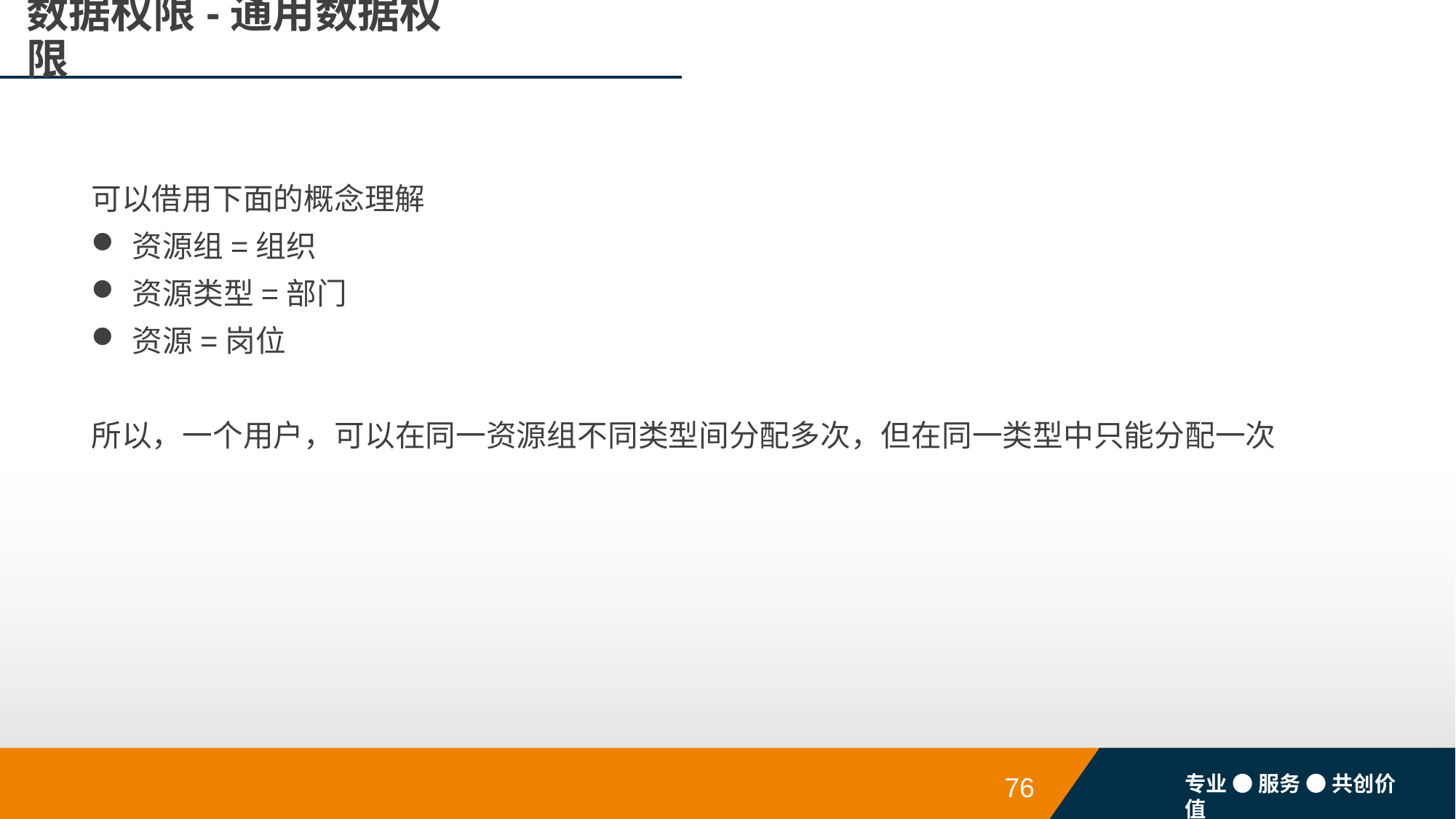

# 数据权限-通用数据权限
可以借用下面的概念理解
资源组=组织
资源类型=部门
资源=岗位

所以，一个用户，可以在同一资源组不同类型间分配多次，但在同一类型中只能分配一次